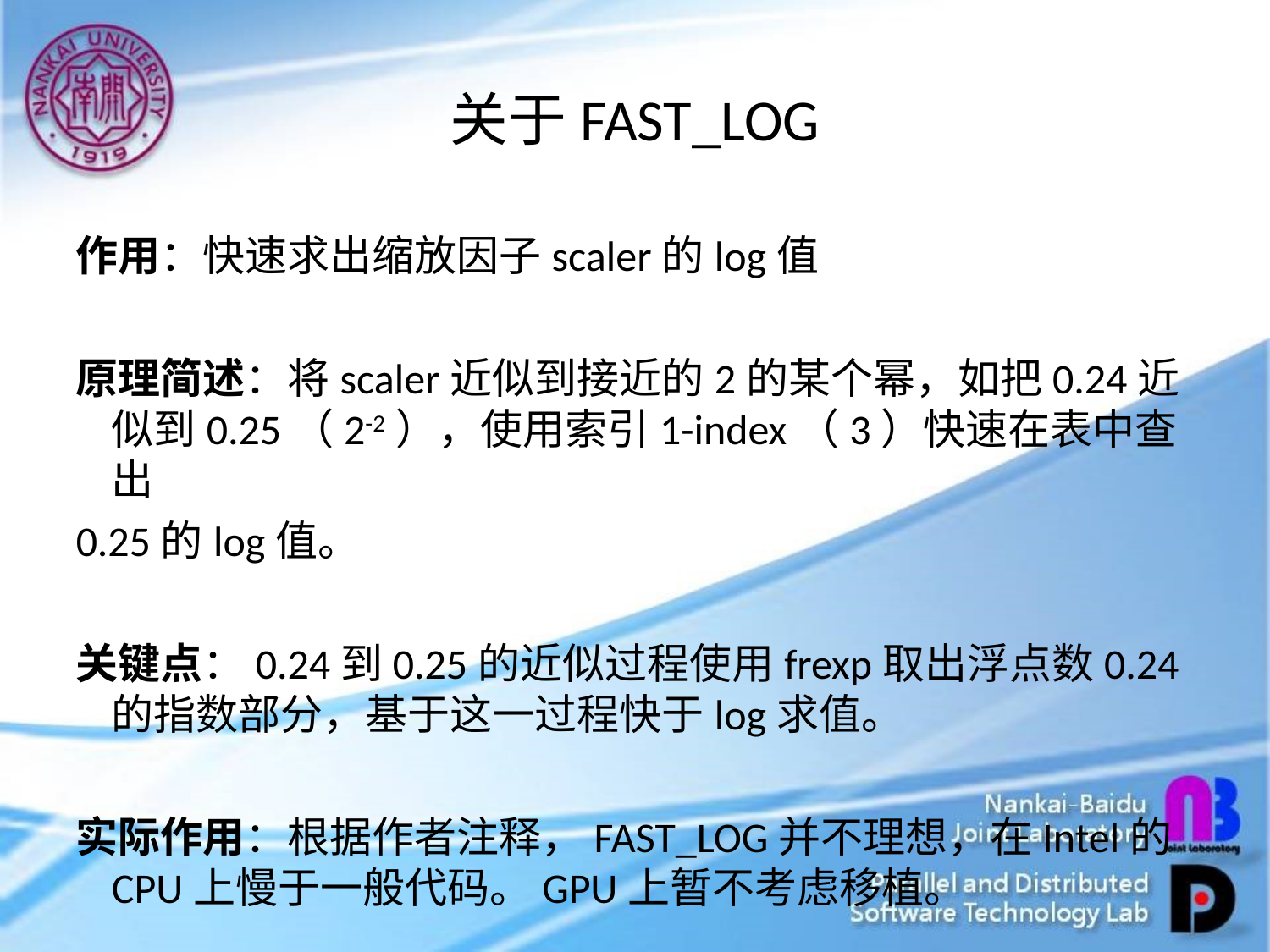

# 关于FAST_LOG
作用：快速求出缩放因子scaler的log值

原理简述：将scaler近似到接近的2的某个幂，如把0.24近似到0.25（2-2），使用索引1-index（3）快速在表中查出
0.25的log值。

关键点：0.24到0.25的近似过程使用frexp取出浮点数0.24的指数部分，基于这一过程快于log求值。

实际作用：根据作者注释，FAST_LOG并不理想，在Intel的CPU上慢于一般代码。GPU上暂不考虑移植。